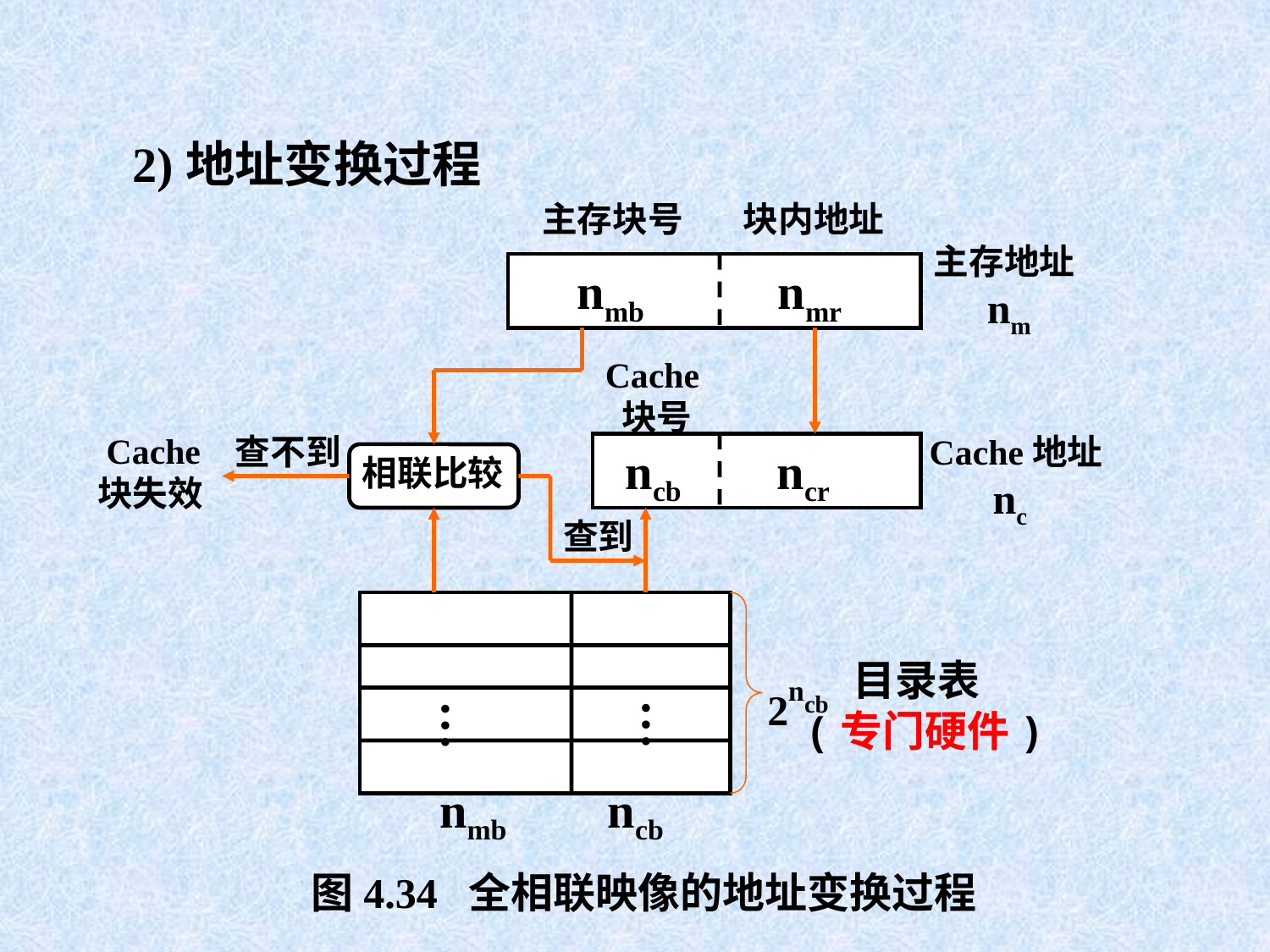

2)地址变换过程
主存块号
块内地址
主存地址
      nm

nmb

nmr

Cache
 块号

 Cache
块失效
查不到
Cache地址
      nc
    ncb

ncr

相联比较

查到

    目录表
(专门硬件)
2ncb

…
…

nmb
ncb
图4.34  全相联映像的地址变换过程